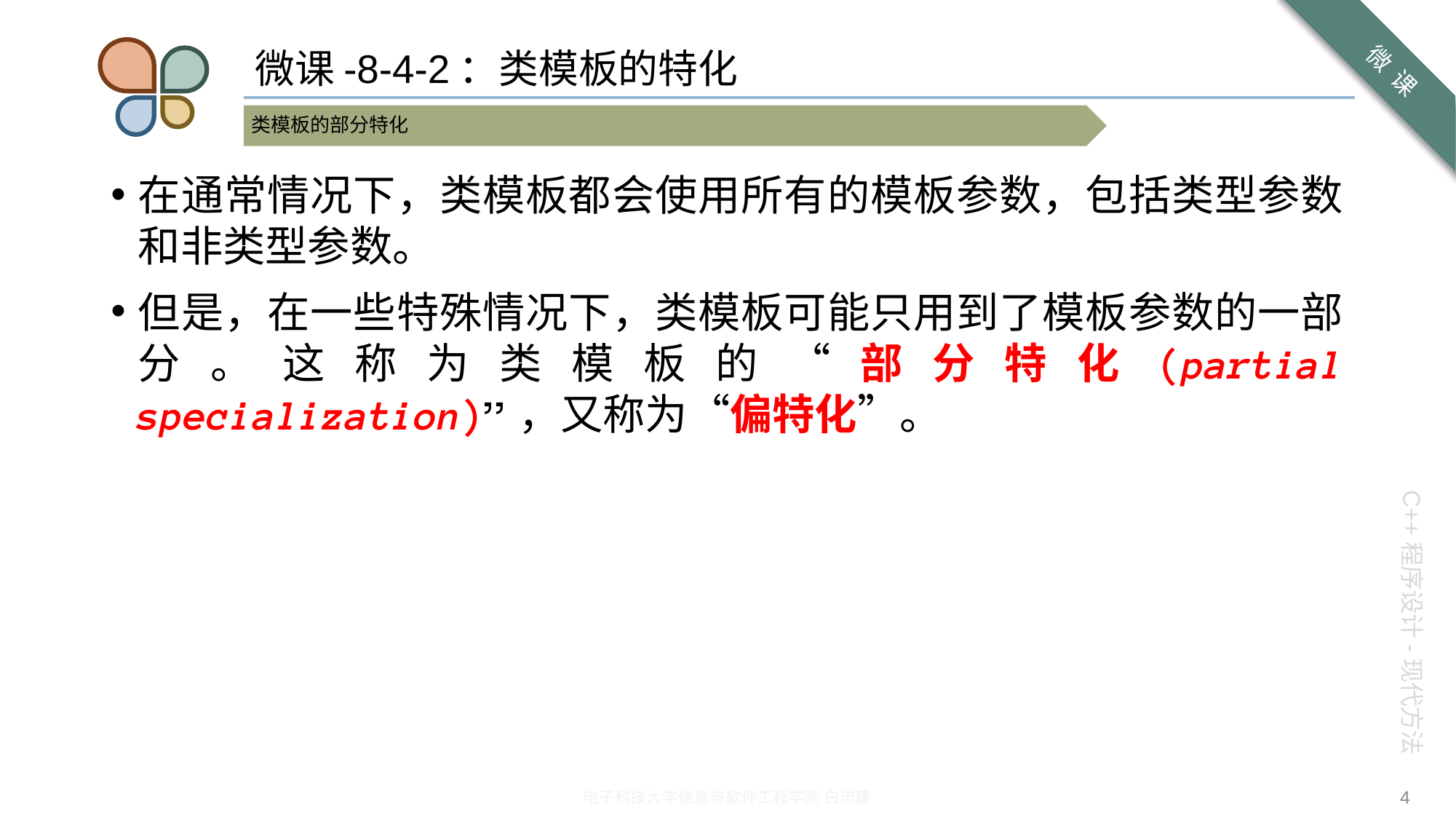

# 微课-8-4-2：类模板的特化
类模板的部分特化
在通常情况下，类模板都会使用所有的模板参数，包括类型参数和非类型参数。
但是，在一些特殊情况下，类模板可能只用到了模板参数的一部分。这称为类模板的“部分特化(partial specialization)”，又称为“偏特化”。
4